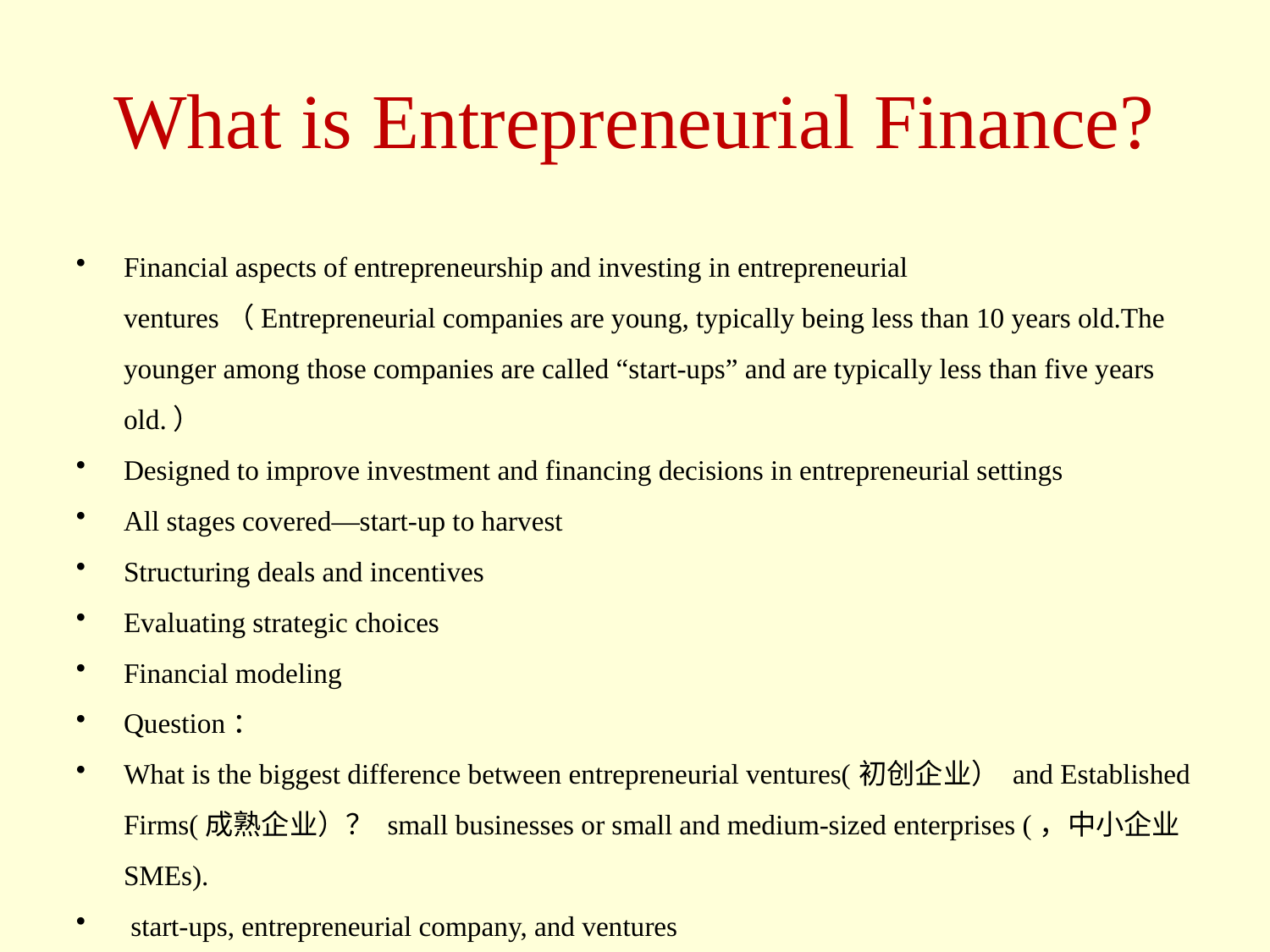

15
# What is Entrepreneurial Finance?
Financial aspects of entrepreneurship and investing in entrepreneurial ventures（Entrepreneurial companies are young, typically being less than 10 years old.The younger among those companies are called “start-ups” and are typically less than five years old.）
Designed to improve investment and financing decisions in entrepreneurial settings
All stages covered—start-up to harvest
Structuring deals and incentives
Evaluating strategic choices
Financial modeling
Question：
What is the biggest difference between entrepreneurial ventures(初创企业） and Established Firms(成熟企业）？ small businesses or small and medium-sized enterprises (，中小企业SMEs).
 start-ups, entrepreneurial company, and ventures